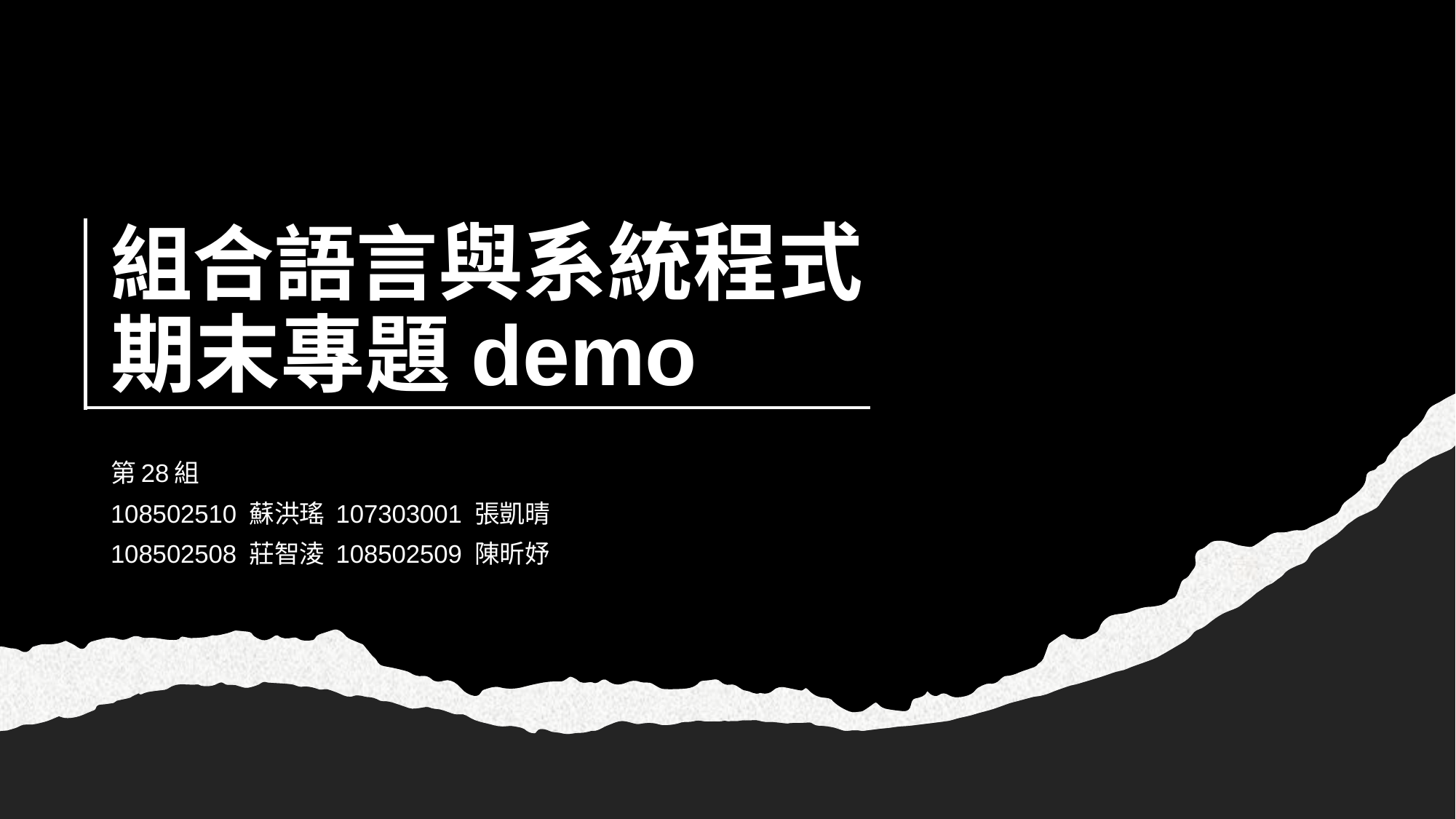

# 組合語言與系統程式 期末專題demo

第28組
108502510 蘇洪瑤 107303001 張凱晴
108502508 莊智淩 108502509 陳昕妤